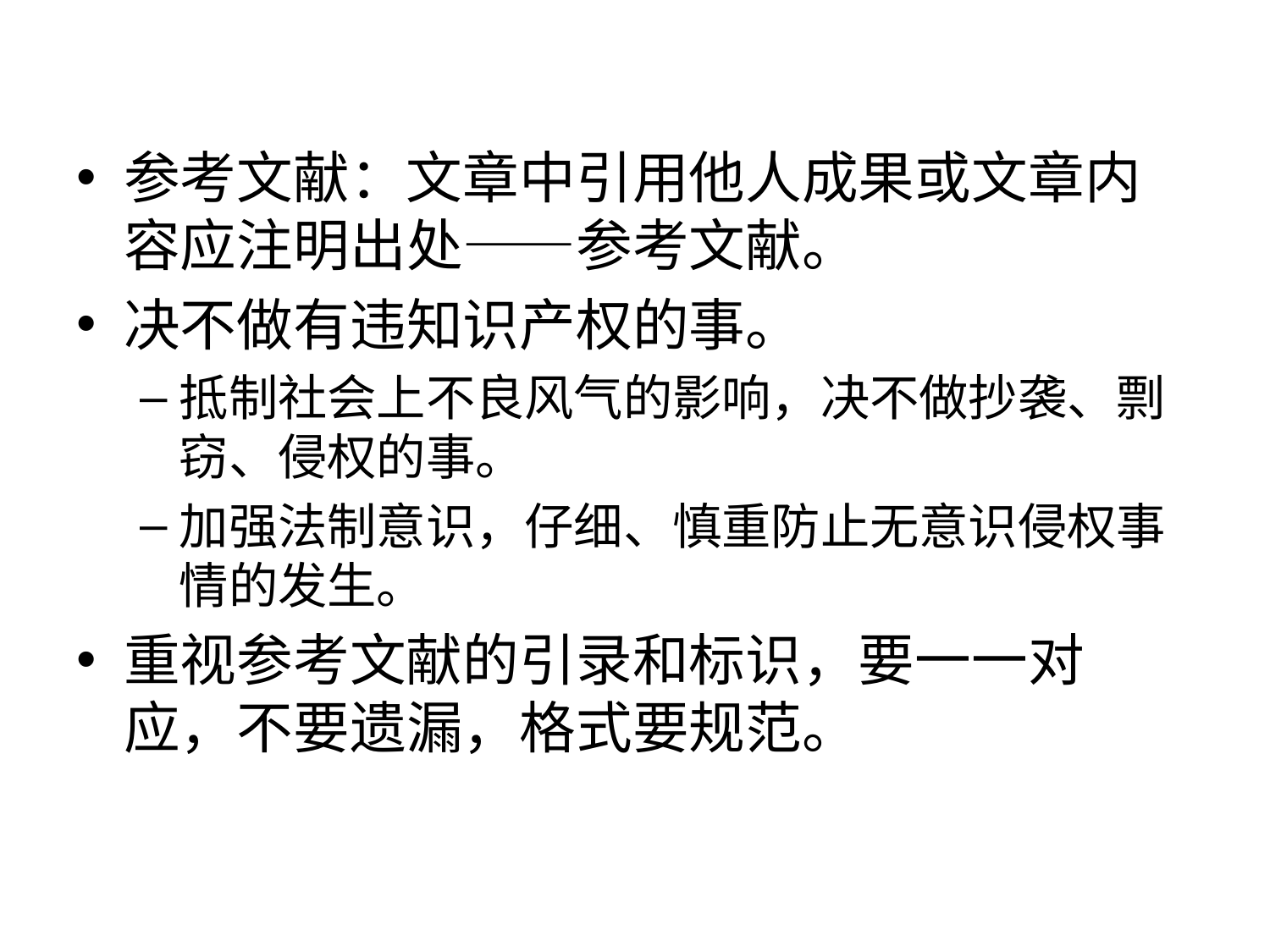

参考文献：文章中引用他人成果或文章内容应注明出处——参考文献。
决不做有违知识产权的事。
抵制社会上不良风气的影响，决不做抄袭、剽窃、侵权的事。
加强法制意识，仔细、慎重防止无意识侵权事情的发生。
重视参考文献的引录和标识，要一一对应，不要遗漏，格式要规范。